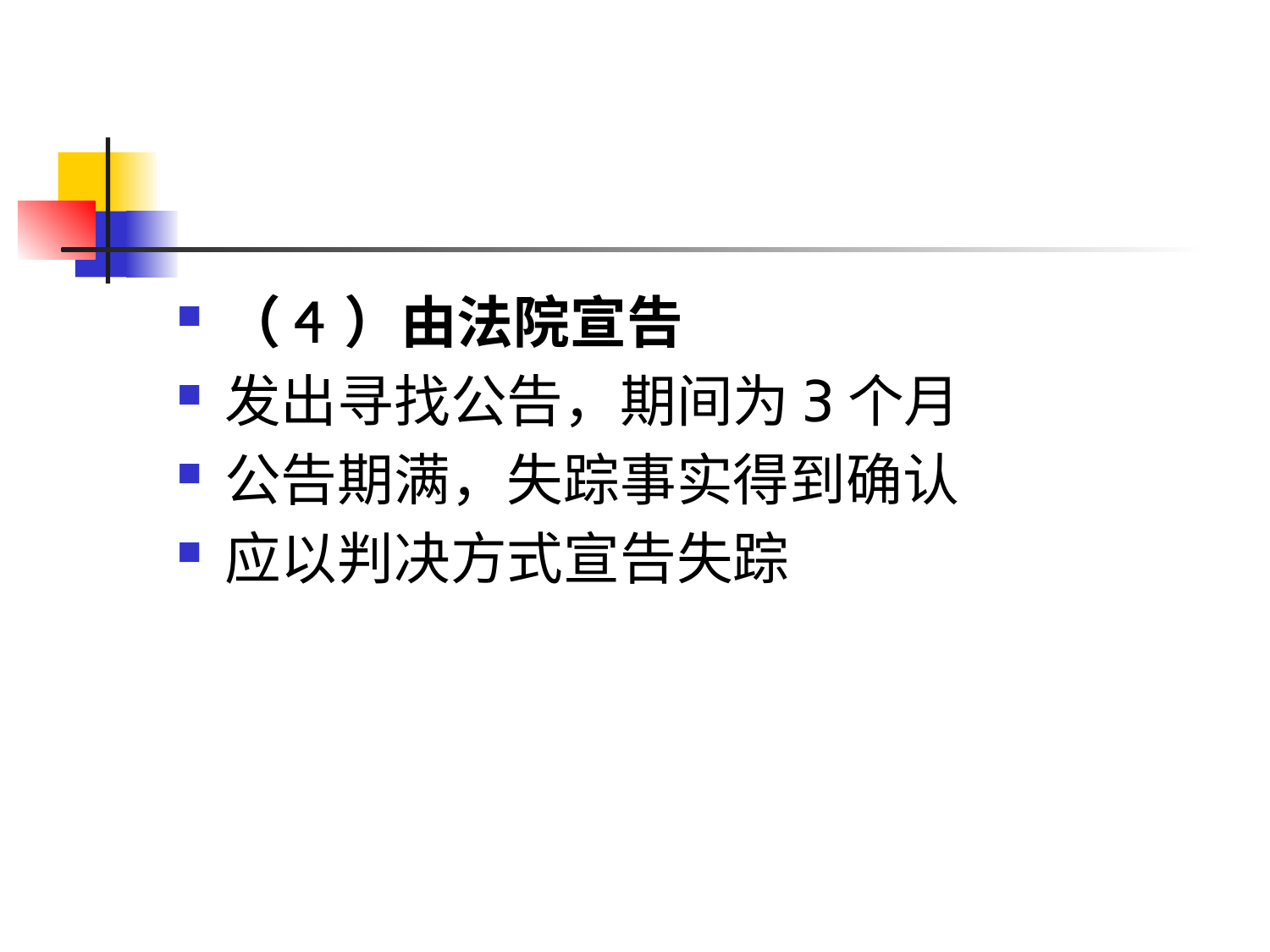

#
（4）由法院宣告
发出寻找公告，期间为3个月
公告期满，失踪事实得到确认
应以判决方式宣告失踪